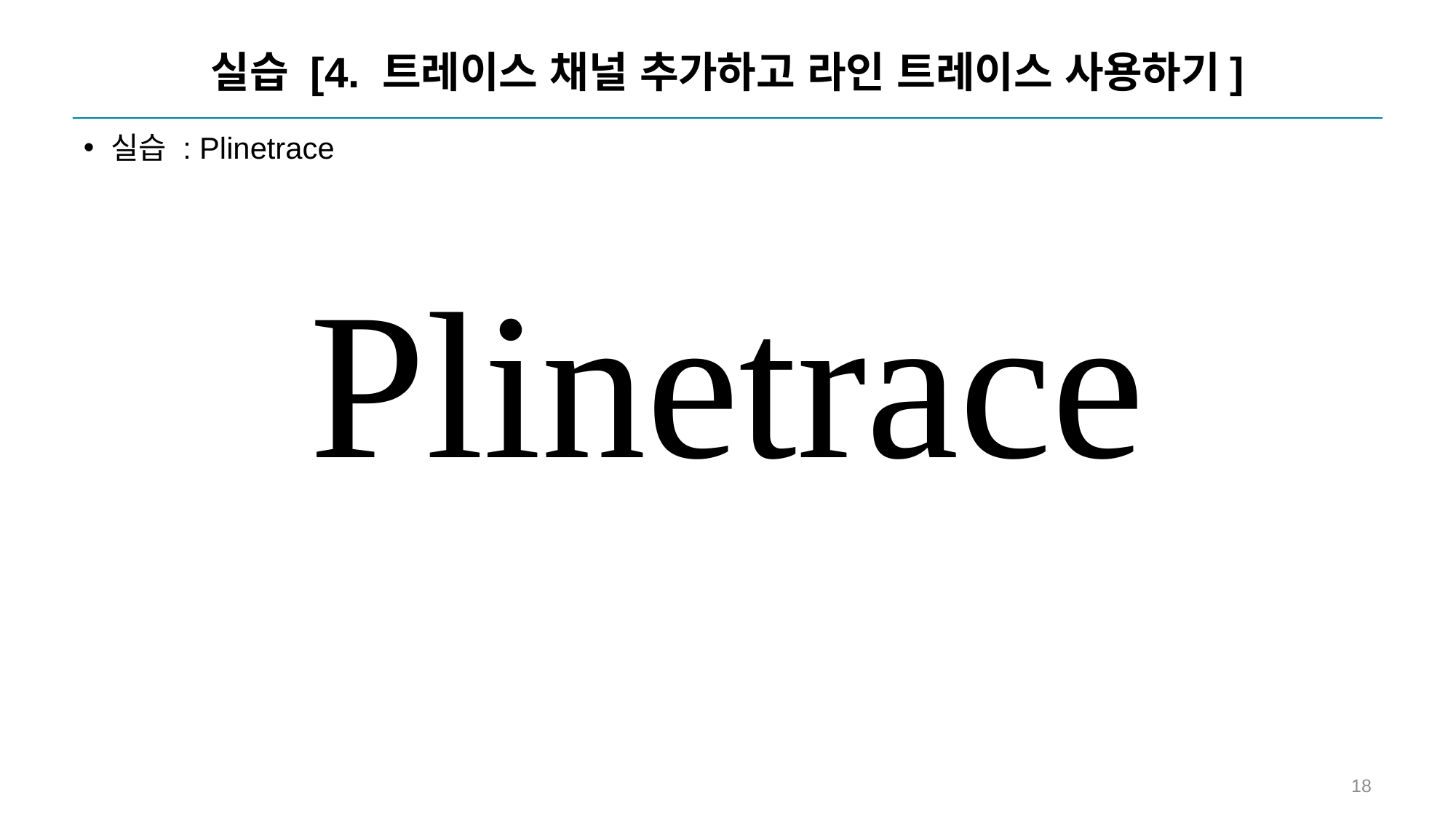

# 실습 [4. 트레이스 채널 추가하고 라인 트레이스 사용하기]
실습 : Plinetrace

Plinetrace
18